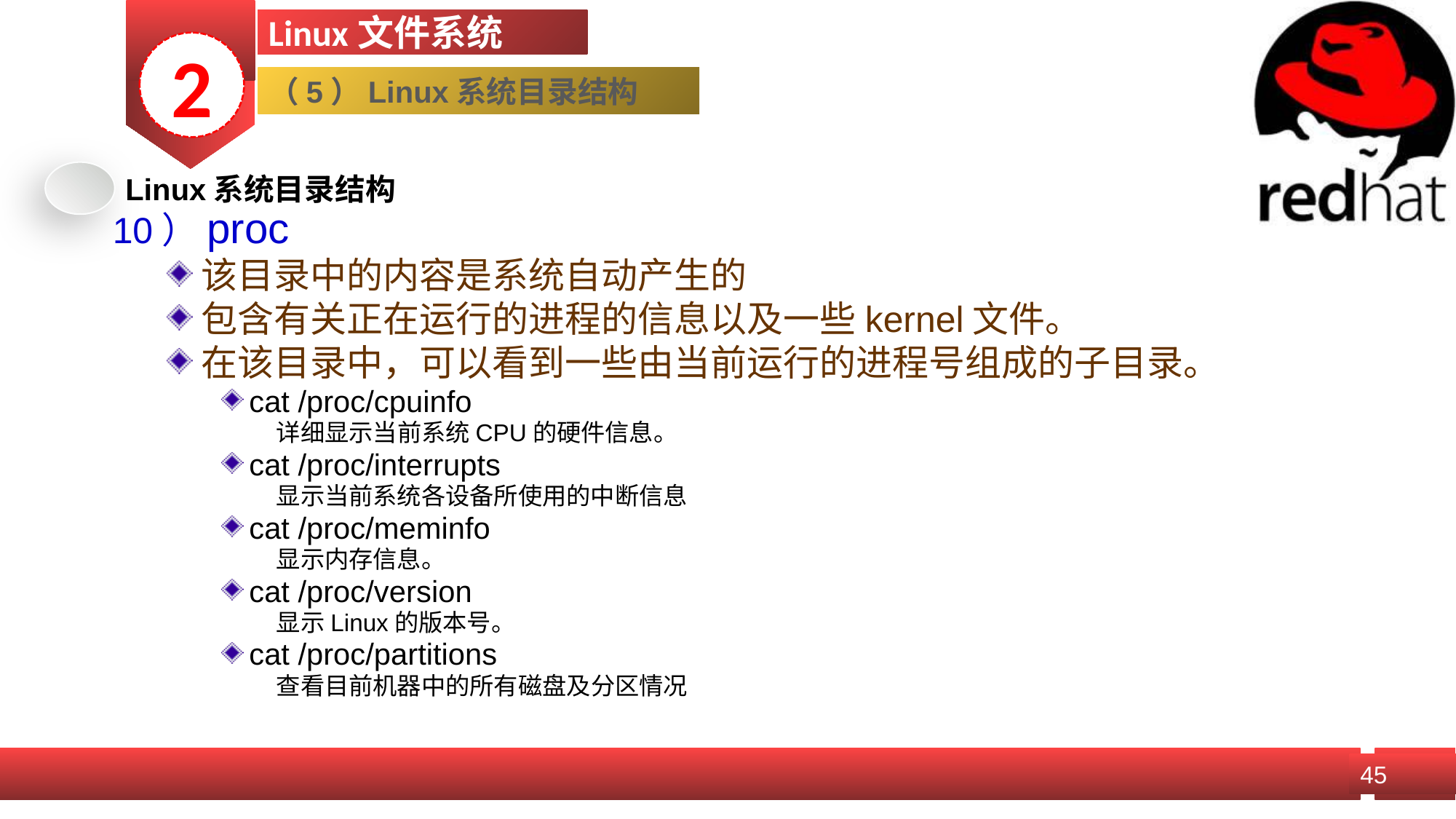

Linux文件系统
2
（5）Linux系统目录结构

Linux系统目录结构
10）proc
该目录中的内容是系统自动产生的
包含有关正在运行的进程的信息以及一些kernel文件。
在该目录中，可以看到一些由当前运行的进程号组成的子目录。
cat /proc/cpuinfo
详细显示当前系统CPU的硬件信息。
cat /proc/interrupts
显示当前系统各设备所使用的中断信息
cat /proc/meminfo
显示内存信息。
cat /proc/version
显示Linux的版本号。
cat /proc/partitions
查看目前机器中的所有磁盘及分区情况